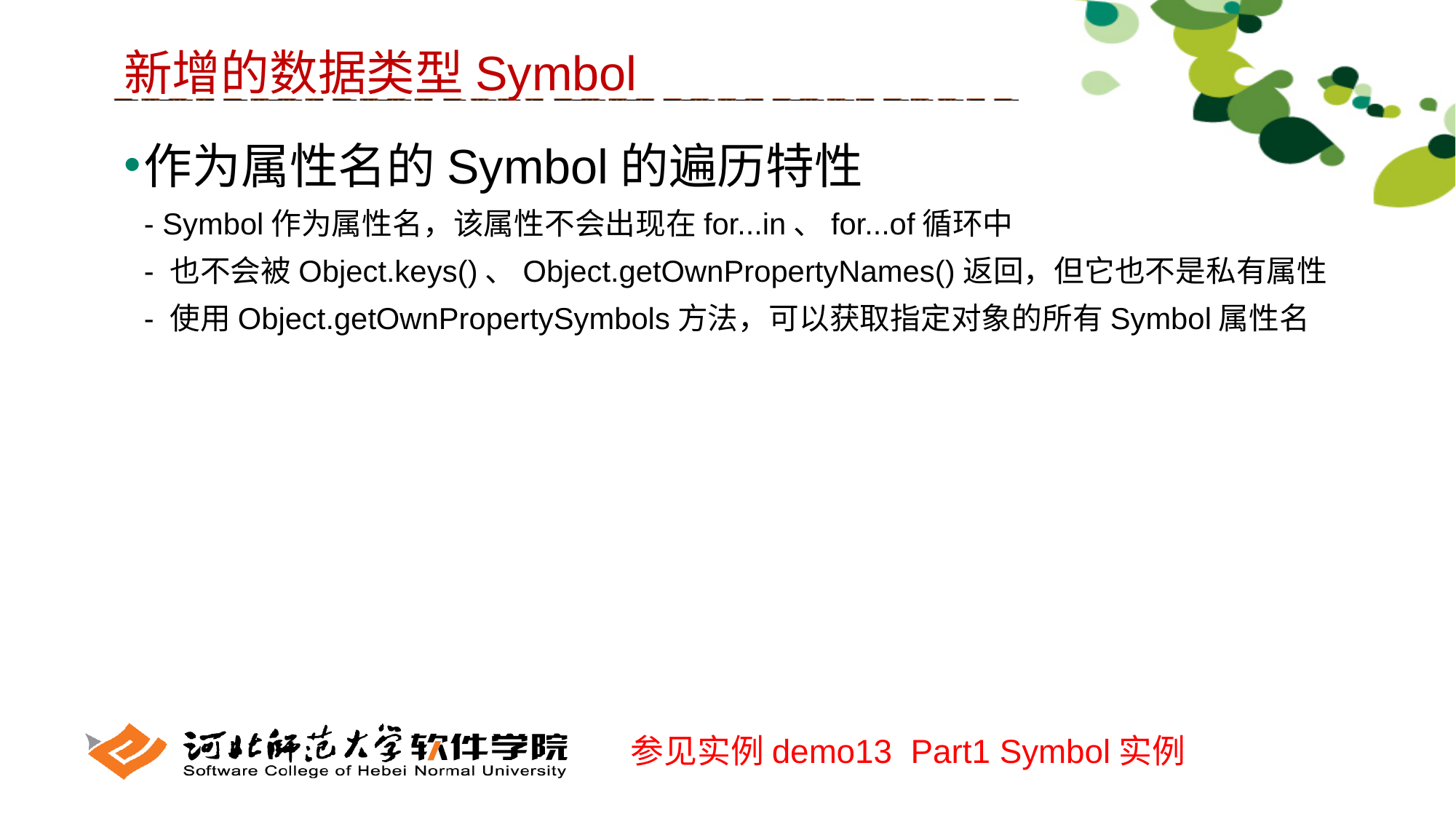

新增的数据类型Symbol
作为属性名的Symbol的遍历特性
- Symbol作为属性名，该属性不会出现在for...in、for...of循环中
- 也不会被Object.keys()、Object.getOwnPropertyNames()返回，但它也不是私有属性
- 使用Object.getOwnPropertySymbols方法，可以获取指定对象的所有Symbol属性名

参见实例demo13  Part1 Symbol实例